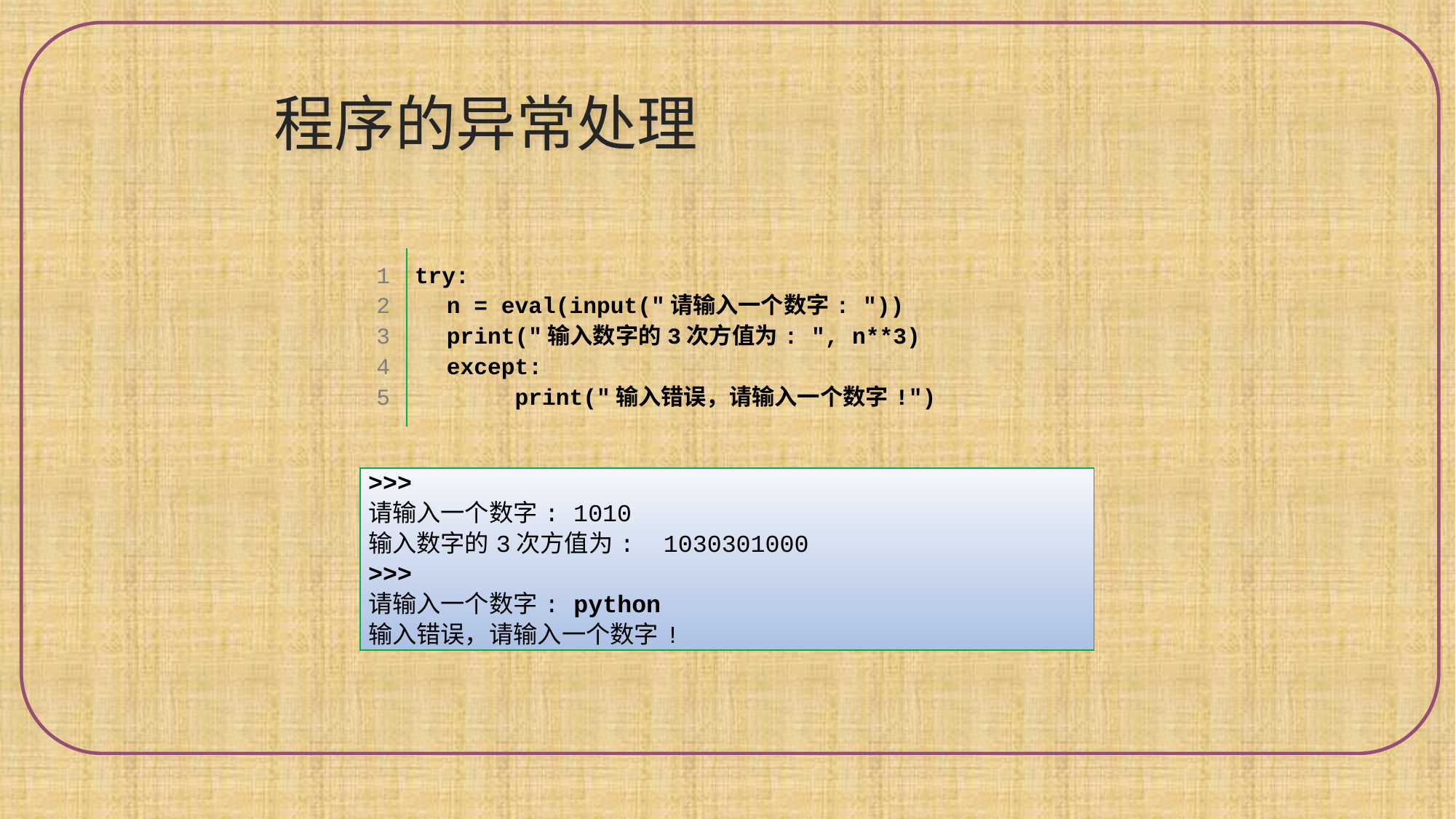

程序的异常处理
|  |  |
| --- | --- |
| 1 2 3 4 5 | try: n = eval(input("请输入一个数字: ")) print("输入数字的3次方值为: ", n\*\*3) except: print("输入错误，请输入一个数字!") |
|  |  |
| >>>  请输入一个数字: 1010 输入数字的3次方值为: 1030301000 >>>  请输入一个数字: python 输入错误，请输入一个数字! |
| --- |